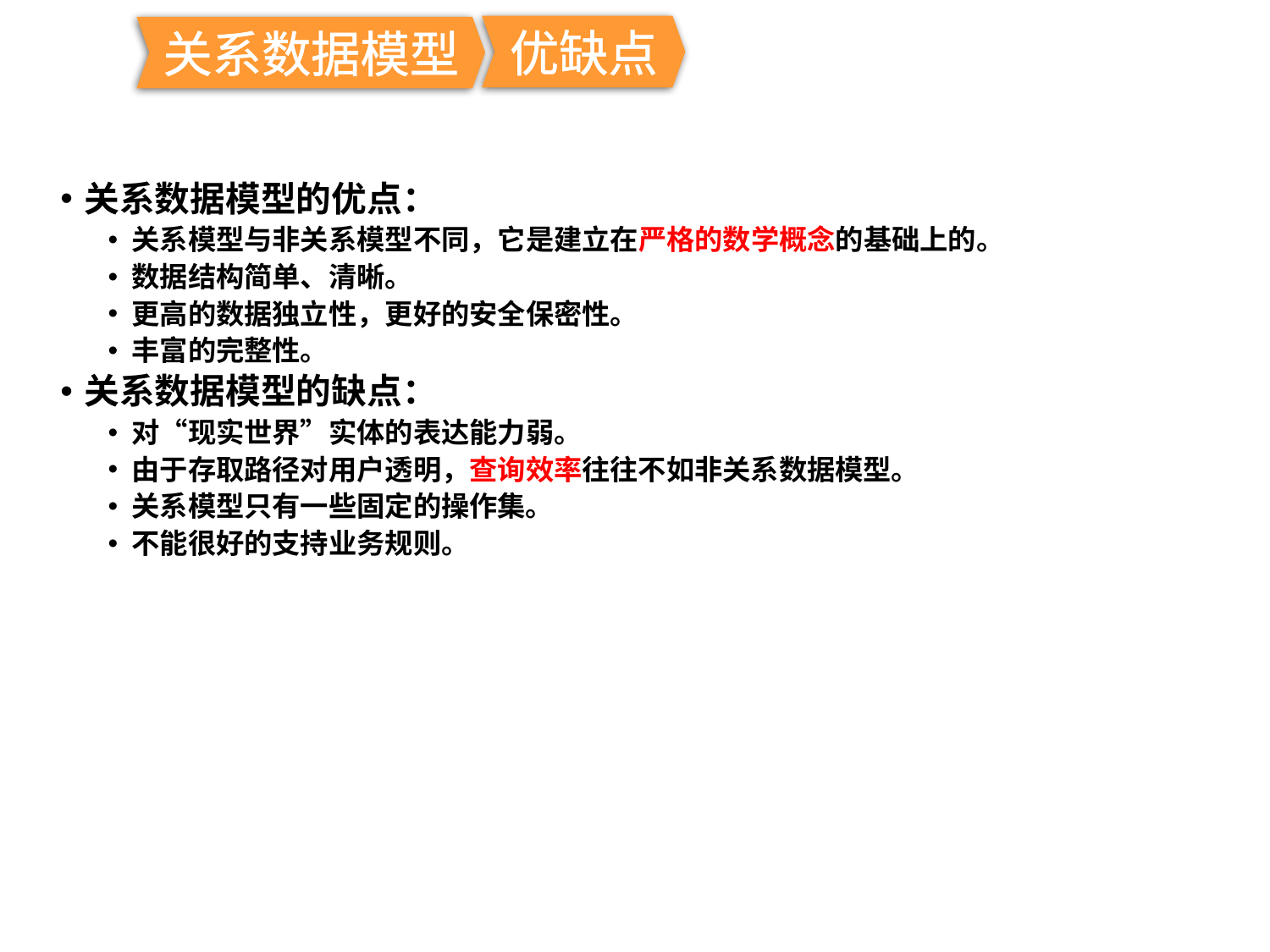

优缺点
关系数据模型
关系数据模型的优点：
关系模型与非关系模型不同，它是建立在严格的数学概念的基础上的。
数据结构简单、清晰。
更高的数据独立性，更好的安全保密性。
丰富的完整性。
关系数据模型的缺点：
对“现实世界”实体的表达能力弱。
由于存取路径对用户透明，查询效率往往不如非关系数据模型。
关系模型只有一些固定的操作集。
不能很好的支持业务规则。